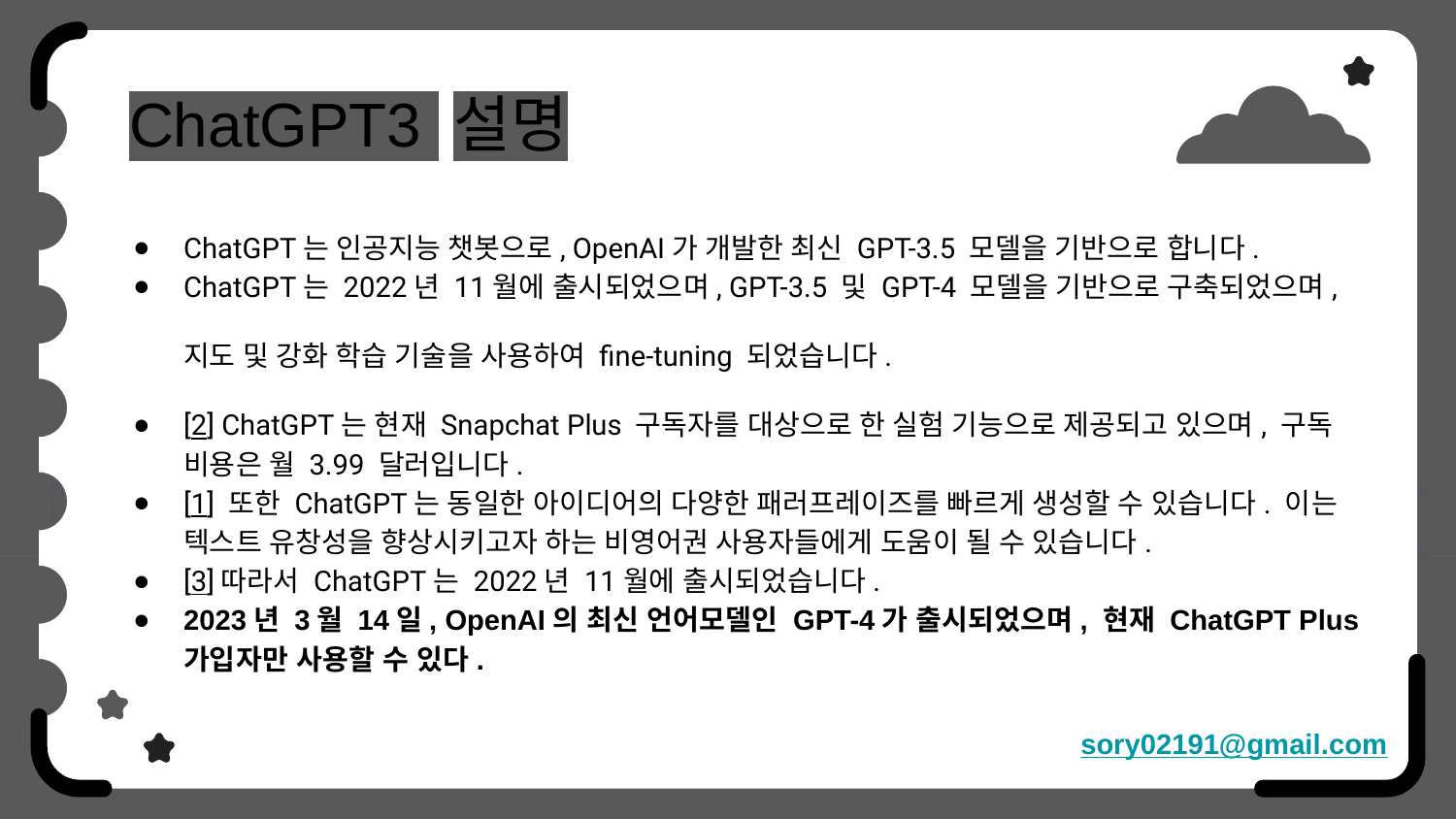

# ChatGPT3 설명

ChatGPT는 인공지능 챗봇으로, OpenAI가 개발한 최신 GPT-3.5 모델을 기반으로 합니다.
ChatGPT는 2022년 11월에 출시되었으며, GPT-3.5 및 GPT-4 모델을 기반으로 구축되었으며,
지도 및 강화 학습 기술을 사용하여 fine-tuning 되었습니다.
[2] ChatGPT는 현재 Snapchat Plus 구독자를 대상으로 한 실험 기능으로 제공되고 있으며, 구독 비용은 월 3.99 달러입니다.
[1] 또한 ChatGPT는 동일한 아이디어의 다양한 패러프레이즈를 빠르게 생성할 수 있습니다. 이는 텍스트 유창성을 향상시키고자 하는 비영어권 사용자들에게 도움이 될 수 있습니다.
[3]따라서 ChatGPT는 2022년 11월에 출시되었습니다.
2023년 3월 14일, OpenAI의 최신 언어모델인 GPT-4가 출시되었으며, 현재 ChatGPT Plus 가입자만 사용할 수 있다.

sory02191@gmail.com